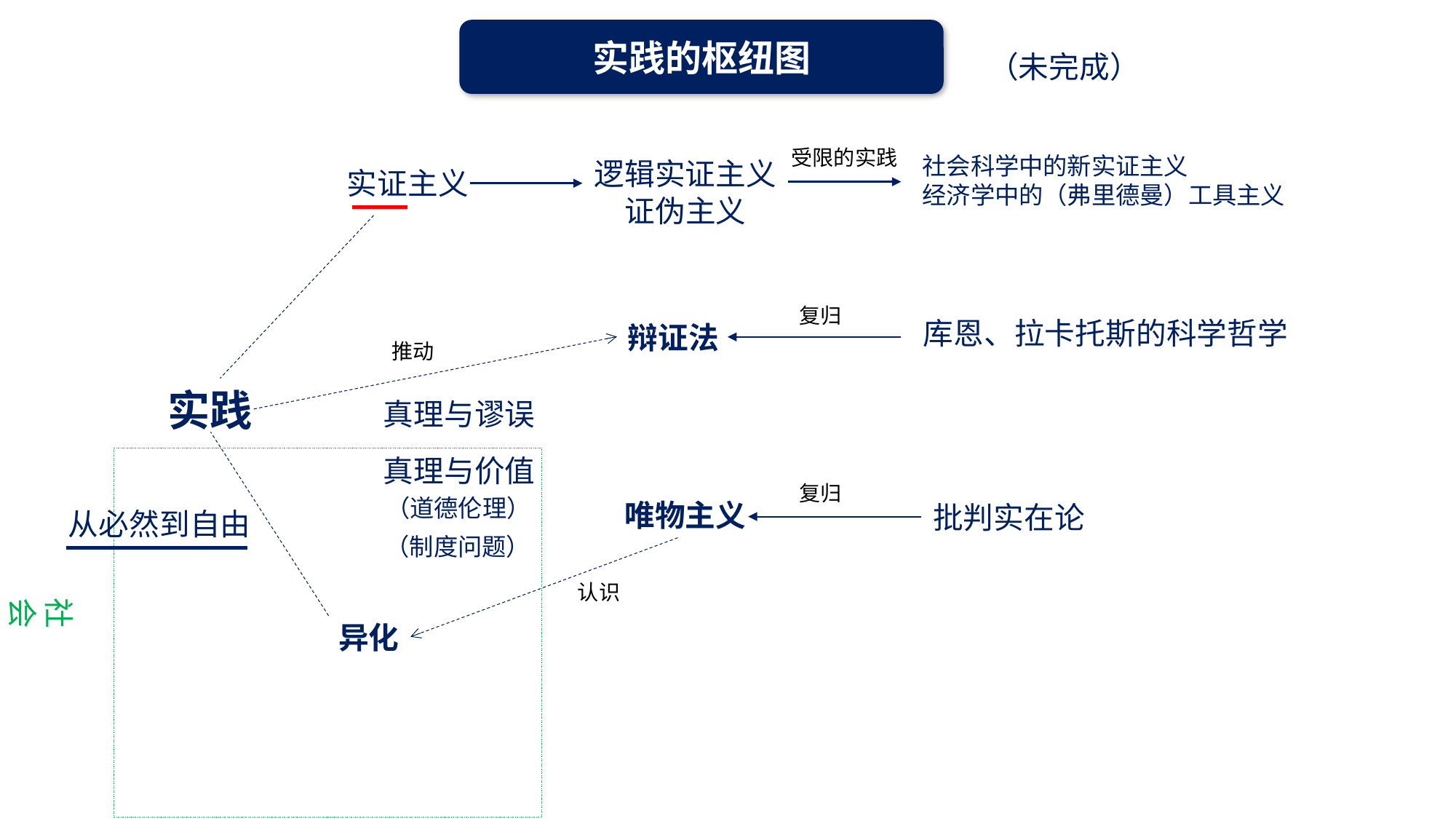

实践的枢纽图
（未完成）
受限的实践
社会科学中的新实证主义
经济学中的（弗里德曼）工具主义
逻辑实证主义
证伪主义
实证主义
复归
库恩、拉卡托斯的科学哲学
辩证法
推动
实践
真理与谬误
真理与价值

复归
（道德伦理）
唯物主义
批判实在论
从必然到自由
（制度问题）
认识
社会
异化